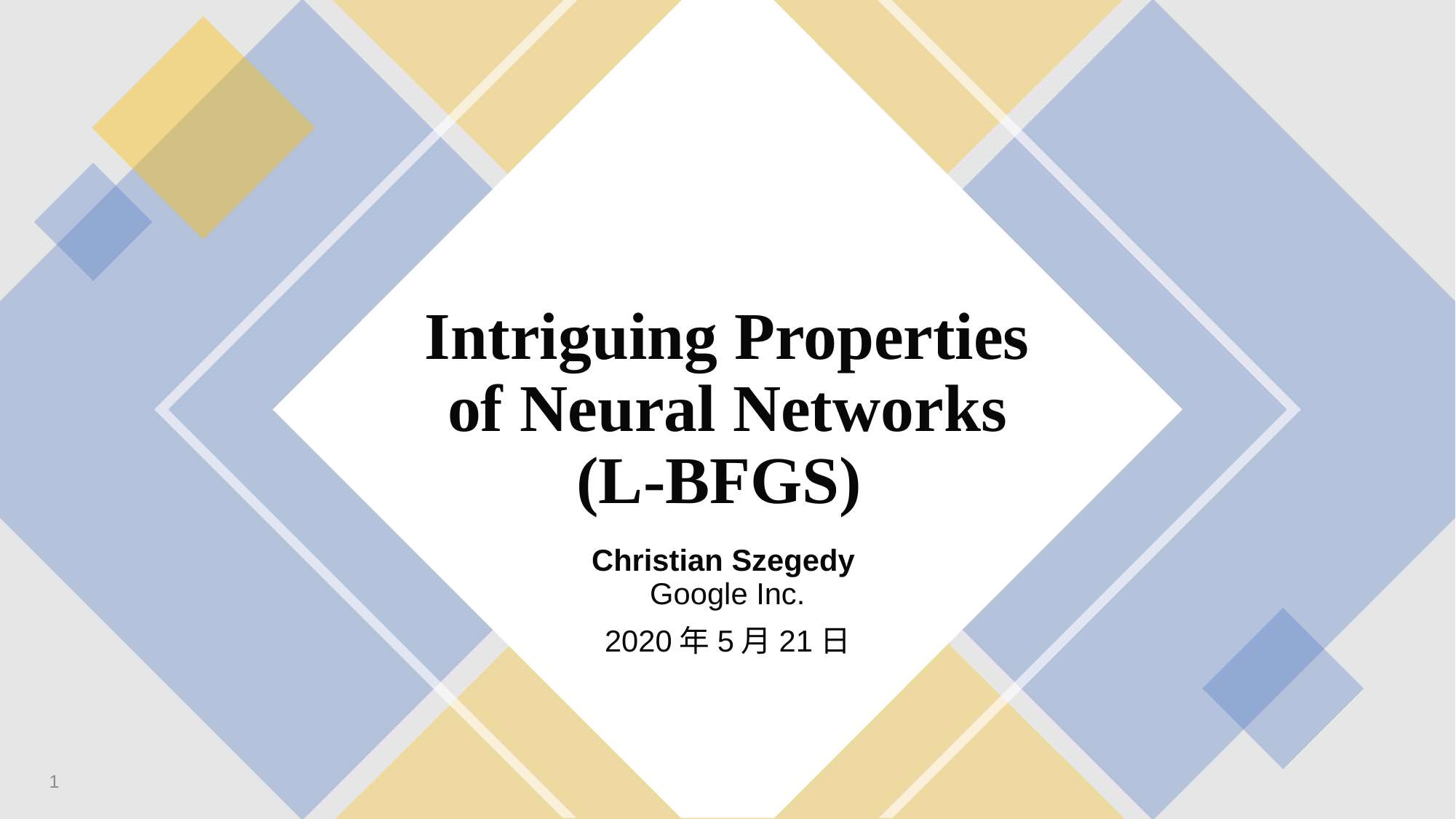

# Intriguing Properties of Neural Networks (L-BFGS)

Christian Szegedy
Google Inc.
2020年5月21日

1